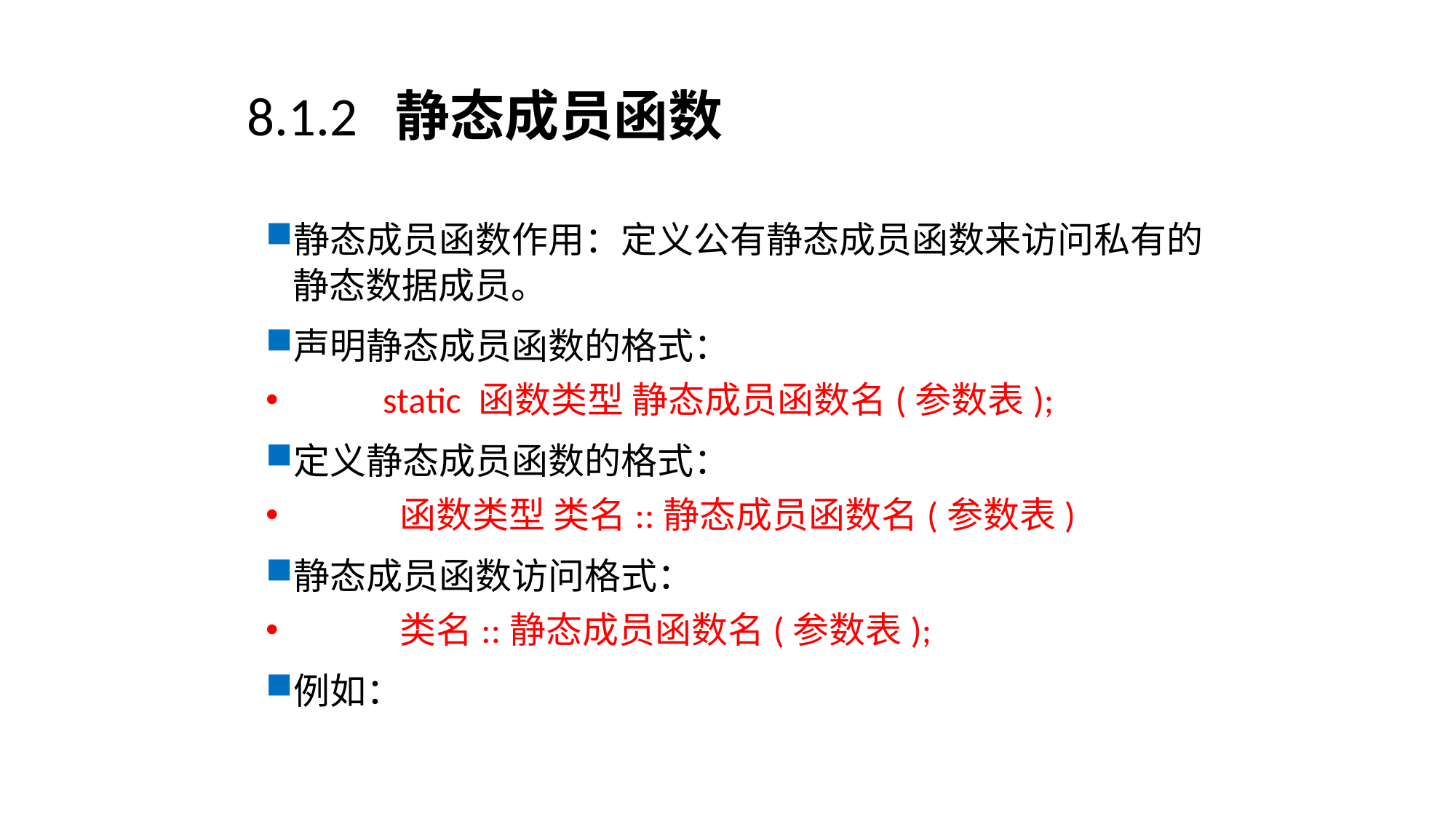

# 8.1.2  静态成员函数
静态成员函数作用：定义公有静态成员函数来访问私有的静态数据成员。
声明静态成员函数的格式：
           static 函数类型 静态成员函数名(参数表);
定义静态成员函数的格式：
            函数类型 类名::静态成员函数名(参数表)
静态成员函数访问格式：
            类名::静态成员函数名(参数表);
例如：